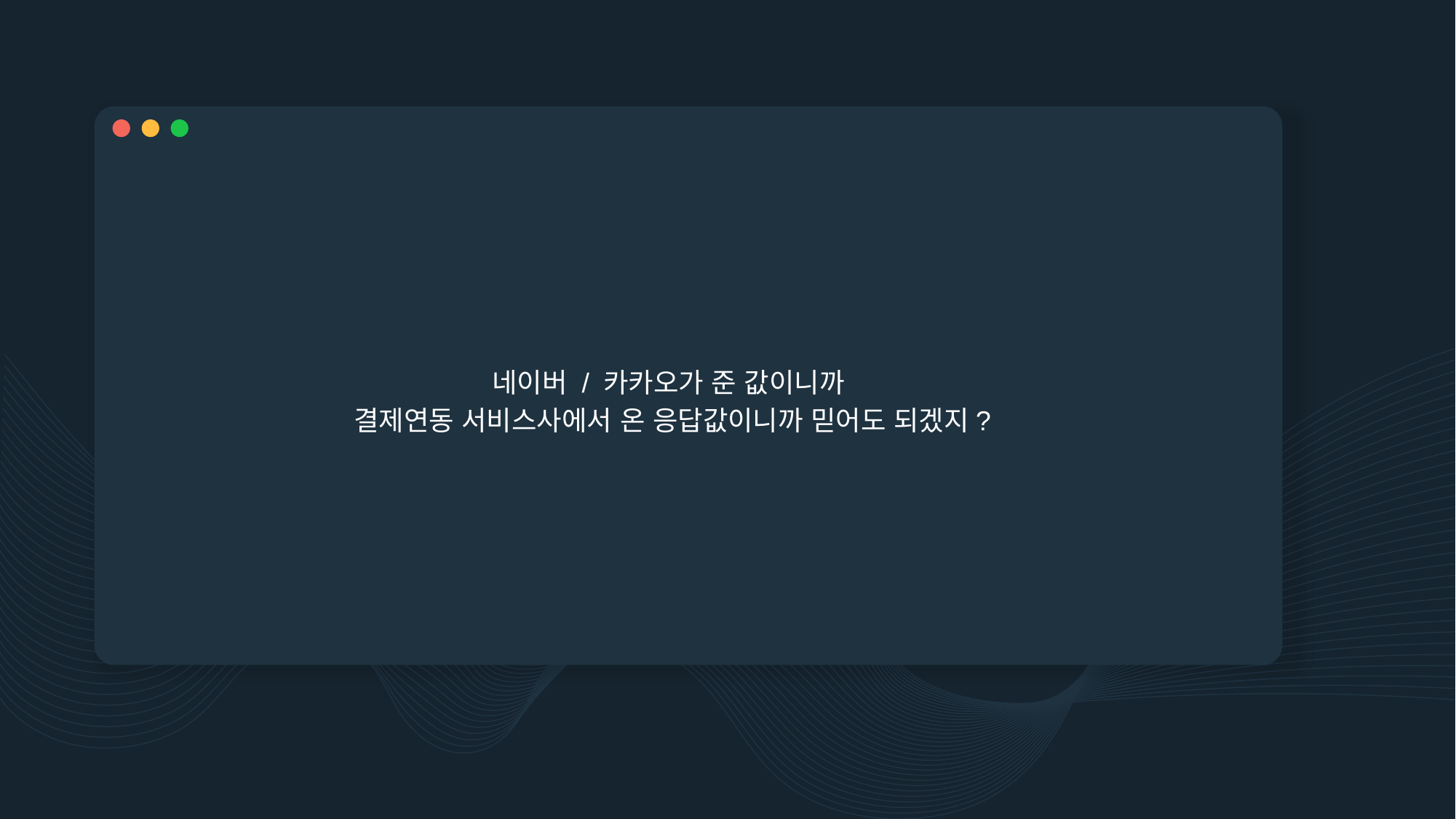

#

네이버 / 카카오가 준 값이니까
결제연동 서비스사에서 온 응답값이니까 믿어도 되겠지?